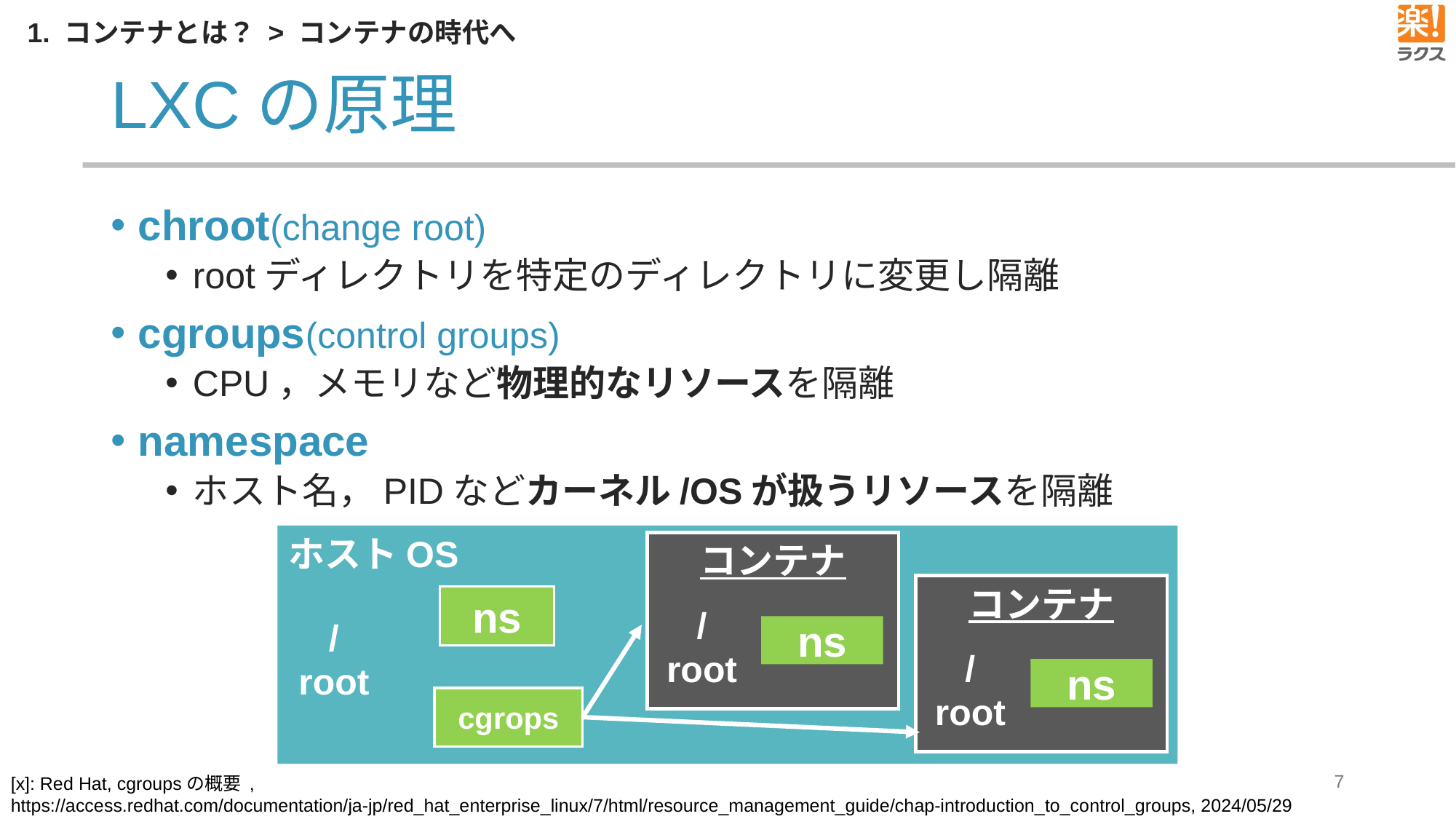

1. コンテナとは？ > コンテナの時代へ
# LXCの原理
chroot(change root)
rootディレクトリを特定のディレクトリに変更し隔離
cgroups(control groups)
CPU，メモリなど物理的なリソースを隔離
namespace
ホスト名，PIDなどカーネル/OSが扱うリソースを隔離
ホストOS
コンテナ
/
root
ns
コンテナ
/
root
ns
ns
/
root
cgrops
7
[x]: Red Hat, cgroupsの概要 ,
https://access.redhat.com/documentation/ja-jp/red_hat_enterprise_linux/7/html/resource_management_guide/chap-introduction_to_control_groups, 2024/05/29